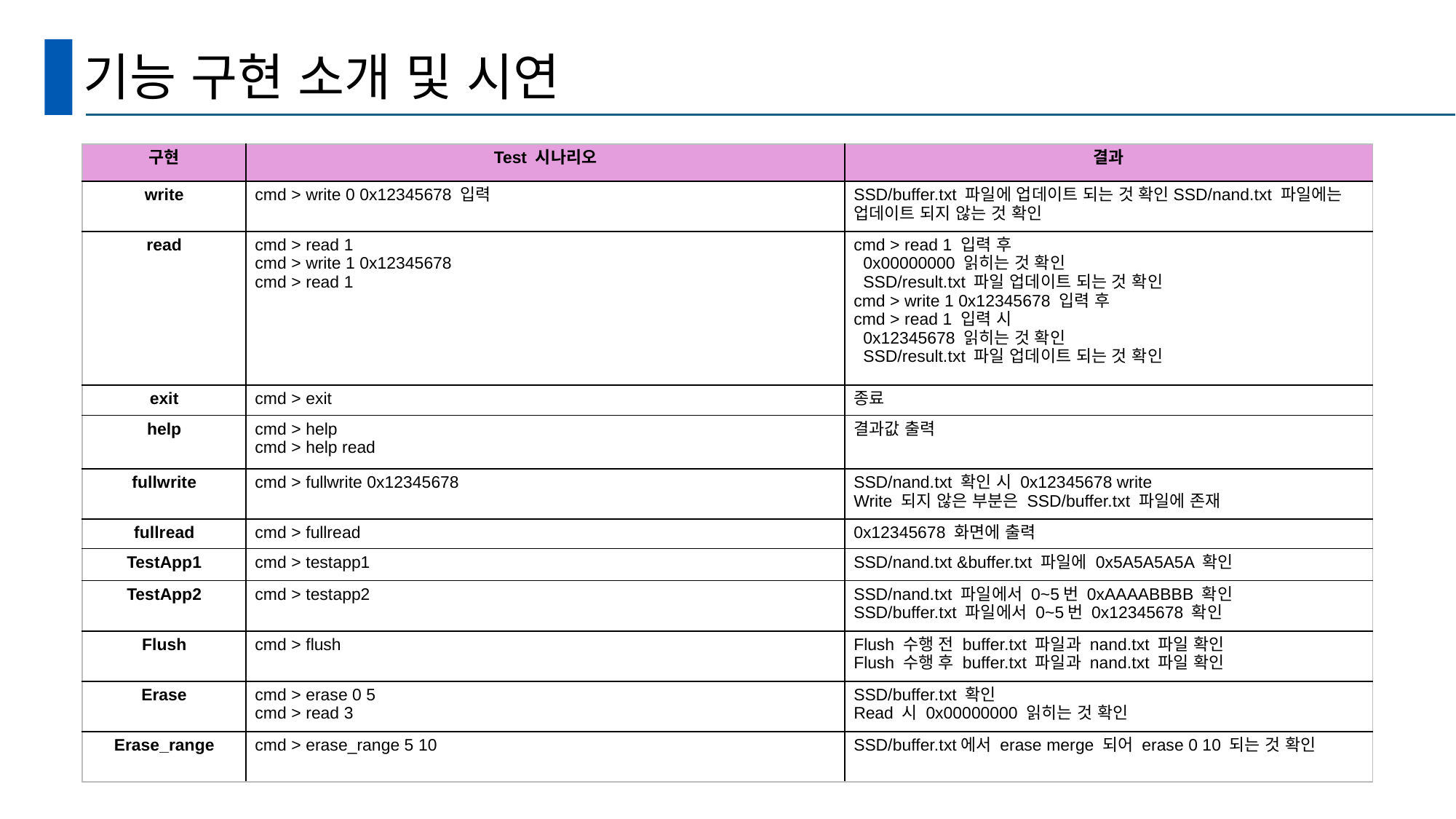

# 기능 구현 소개 및 시연
| 구현 | Test 시나리오 | 결과 |
| --- | --- | --- |
| write | cmd > write 0 0x12345678 입력 | SSD/buffer.txt 파일에 업데이트 되는 것 확인SSD/nand.txt 파일에는 업데이트 되지 않는 것 확인 |
| read | cmd > read 1 cmd > write 1 0x12345678 cmd > read 1 | cmd > read 1 입력 후 0x00000000 읽히는 것 확인 SSD/result.txt 파일 업데이트 되는 것 확인 cmd > write 1 0x12345678 입력 후 cmd > read 1 입력 시 0x12345678 읽히는 것 확인 SSD/result.txt 파일 업데이트 되는 것 확인 |
| exit | cmd > exit | 종료 |
| help | cmd > help cmd > help read | 결과값 출력 |
| fullwrite | cmd > fullwrite 0x12345678 | SSD/nand.txt 확인 시 0x12345678 write Write 되지 않은 부분은 SSD/buffer.txt 파일에 존재 |
| fullread | cmd > fullread | 0x12345678 화면에 출력 |
| TestApp1 | cmd > testapp1 | SSD/nand.txt &buffer.txt 파일에 0x5A5A5A5A 확인 |
| TestApp2 | cmd > testapp2 | SSD/nand.txt 파일에서 0~5번 0xAAAABBBB 확인 SSD/buffer.txt 파일에서 0~5번 0x12345678 확인 |
| Flush | cmd > flush | Flush 수행 전 buffer.txt 파일과 nand.txt 파일 확인 Flush 수행 후 buffer.txt 파일과 nand.txt 파일 확인 |
| Erase | cmd > erase 0 5 cmd > read 3 | SSD/buffer.txt 확인 Read 시 0x00000000 읽히는 것 확인 |
| Erase\_range | cmd > erase\_range 5 10 | SSD/buffer.txt에서 erase merge 되어 erase 0 10 되는 것 확인 |